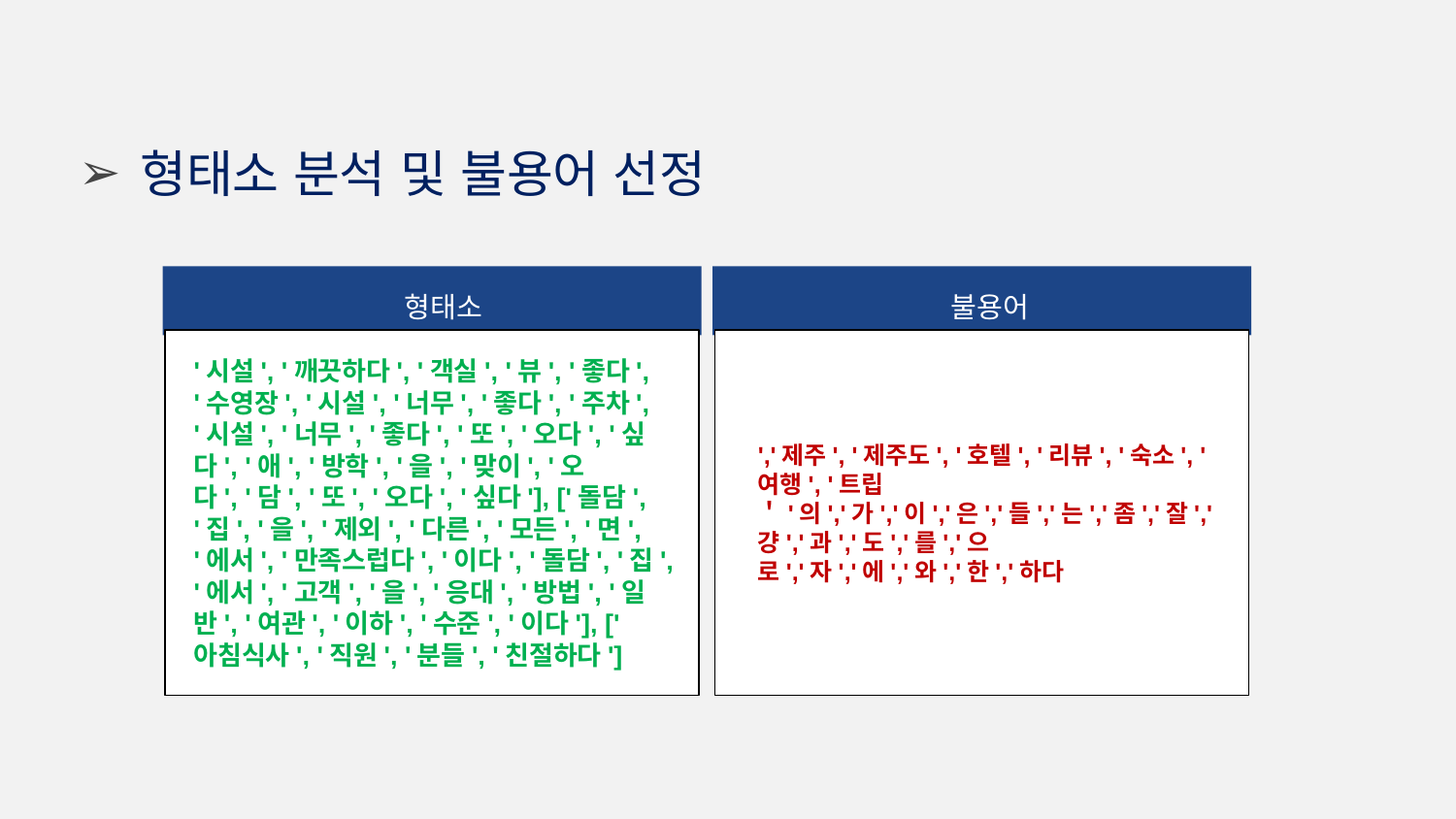

# 형태소 분석 및 불용어 선정
불용어

형태소
불용어
'시설', '깨끗하다', '객실', '뷰', '좋다', '수영장', '시설', '너무', '좋다', '주차', '시설', '너무', '좋다', '또', '오다', '싶다', '애', '방학', '을', '맞이', '오다', '담', '또', '오다', '싶다'], ['돌담', '집', '을', '제외', '다른', '모든', '면', '에서', '만족스럽다', '이다', '돌담', '집', '에서', '고객', '을', '응대', '방법', '일반', '여관', '이하', '수준', '이다'], ['아침식사', '직원', '분들', '친절하다']
','제주', '제주도', '호텔', '리뷰', '숙소', '여행', '트립＇'의','가','이','은','들','는','좀','잘','걍','과','도','를','으로','자','에','와','한','하다